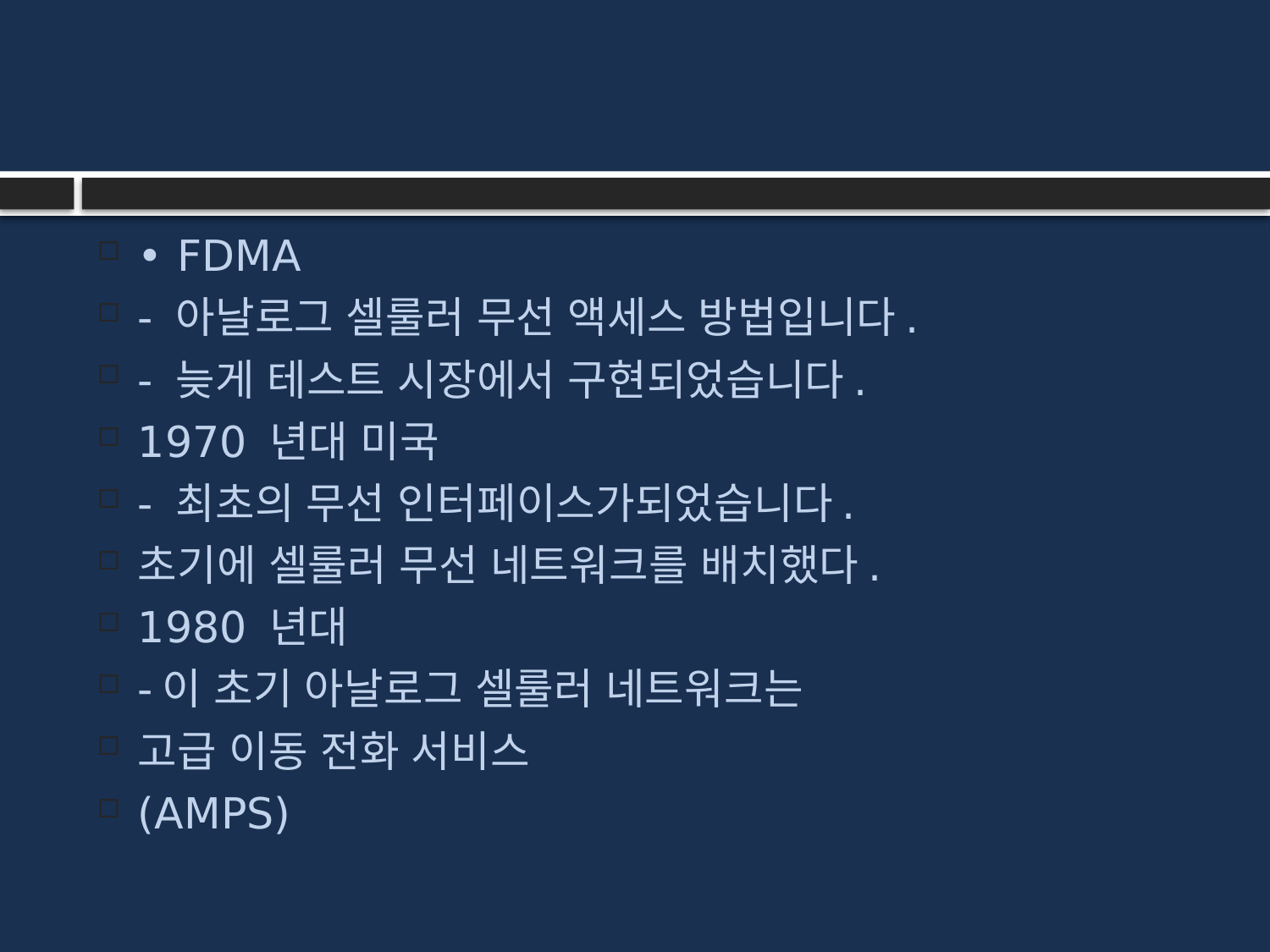

#
• FDMA
- 아날로그 셀룰러 무선 액세스 방법입니다.
- 늦게 테스트 시장에서 구현되었습니다.
1970 년대 미국
- 최초의 무선 인터페이스가되었습니다.
초기에 셀룰러 무선 네트워크를 배치했다.
1980 년대
-이 초기 아날로그 셀룰러 네트워크는
고급 이동 전화 서비스
(AMPS)